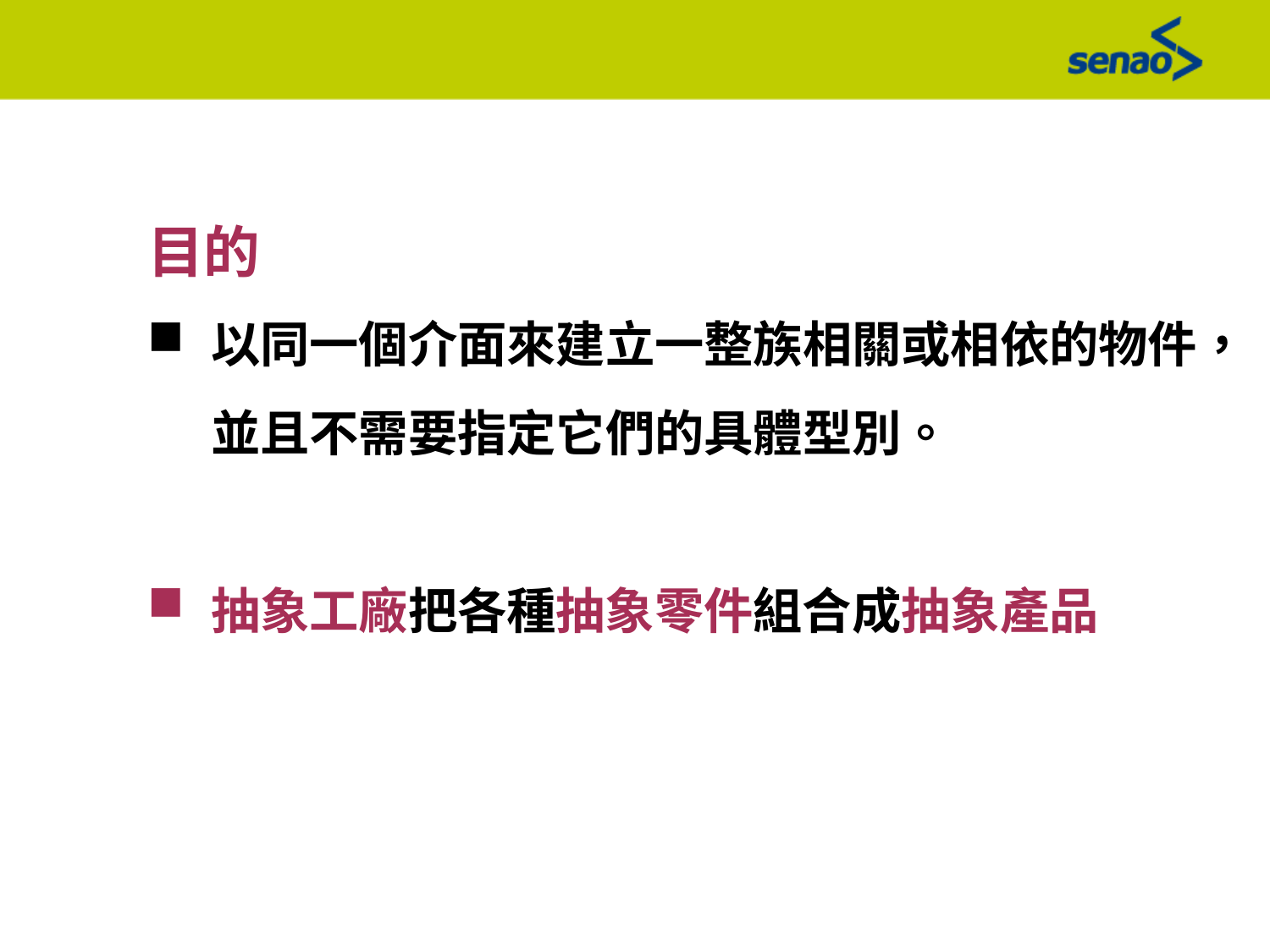

目的
以同一個介面來建立一整族相關或相依的物件，並且不需要指定它們的具體型別。

抽象工廠把各種抽象零件組合成抽象產品